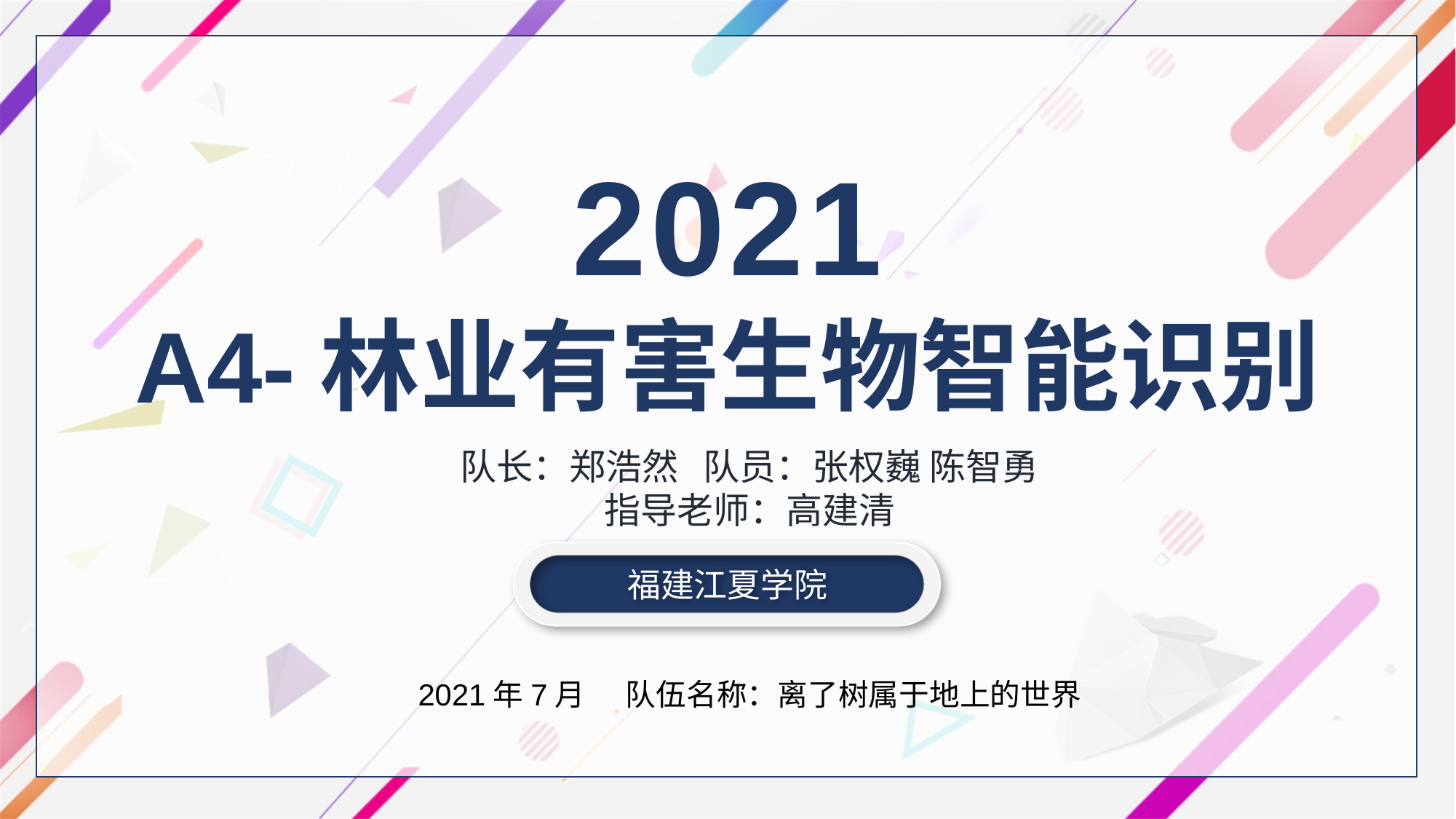

2021
A4-林业有害生物智能识别
队长：郑浩然   队员：张权巍 陈智勇
指导老师：高建清

福建江夏学院
2021年7月      队伍名称：离了树属于地上的世界